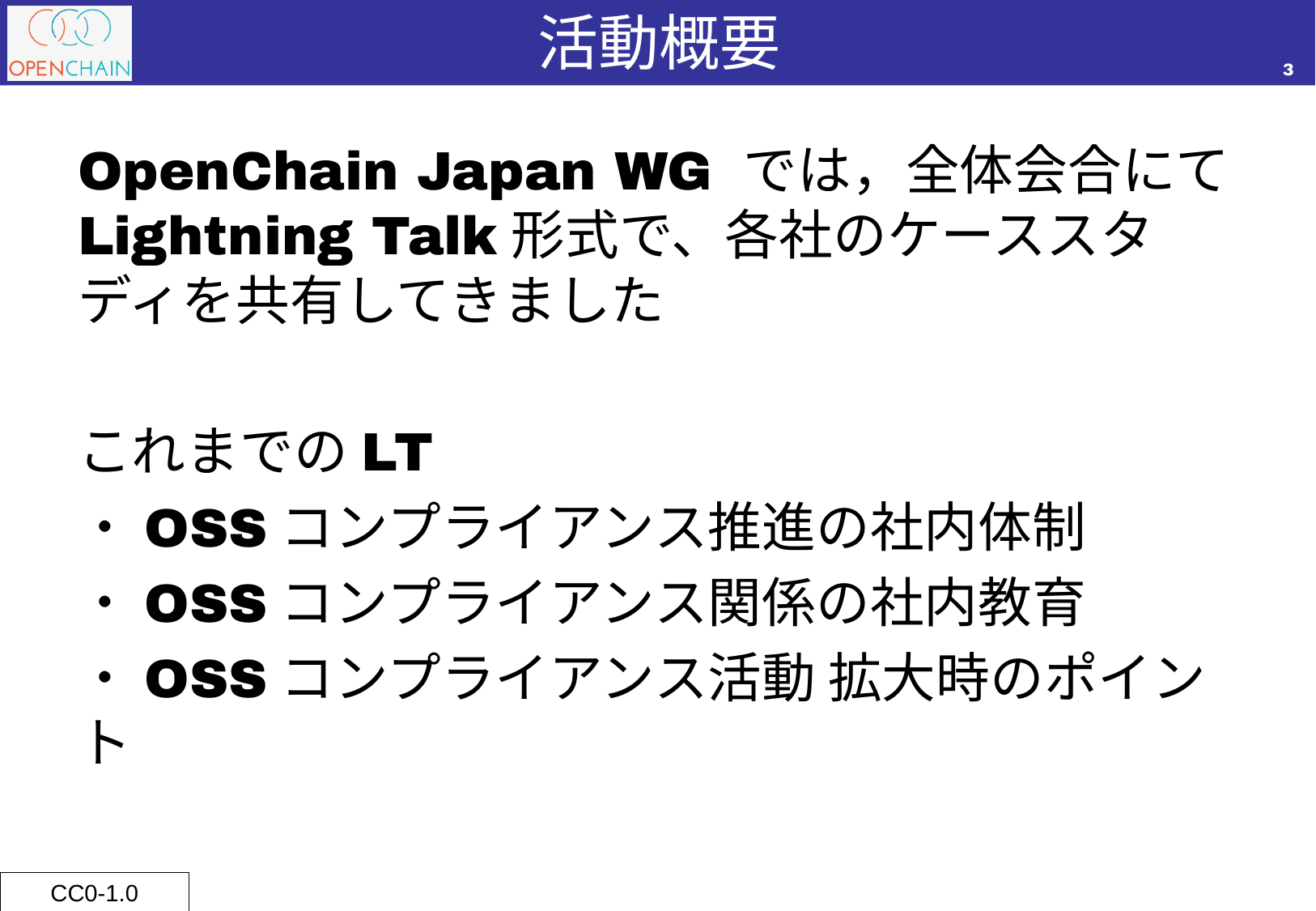

# 活動概要
3
OpenChain Japan WG では，全体会合にてLightning Talk形式で、各社のケーススタディを共有してきました

これまでのLT
・OSSコンプライアンス推進の社内体制
・OSSコンプライアンス関係の社内教育
・OSSコンプライアンス活動 拡大時のポイント
CC0-1.0